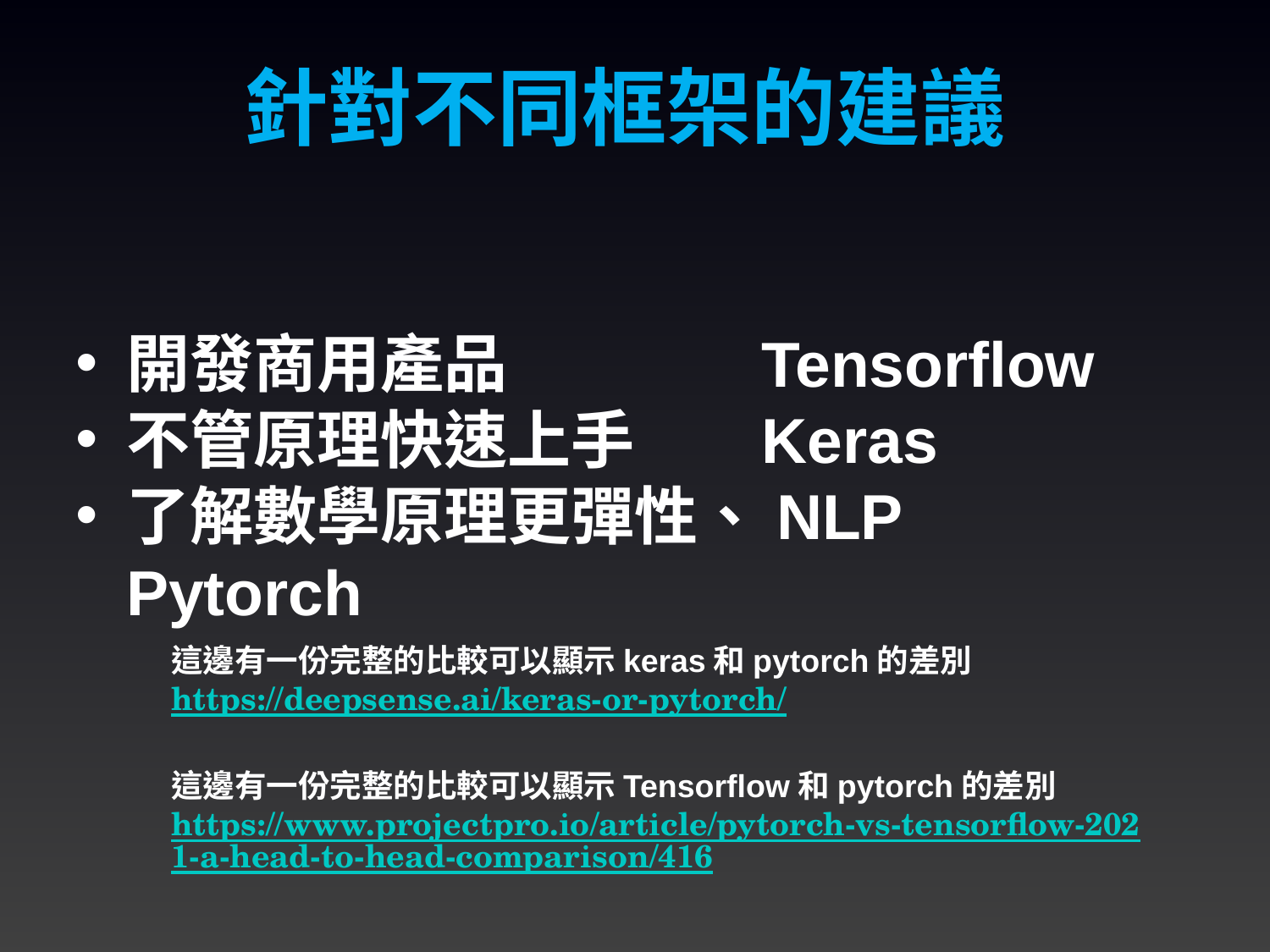

針對不同框架的建議
開發商用產品		Tensorflow
不管原理快速上手	Keras
了解數學原理更彈性、NLP	Pytorch
這邊有一份完整的比較可以顯示keras和pytorch的差別
https://deepsense.ai/keras-or-pytorch/

這邊有一份完整的比較可以顯示Tensorflow和pytorch的差別
https://www.projectpro.io/article/pytorch-vs-tensorflow-2021-a-head-to-head-comparison/416